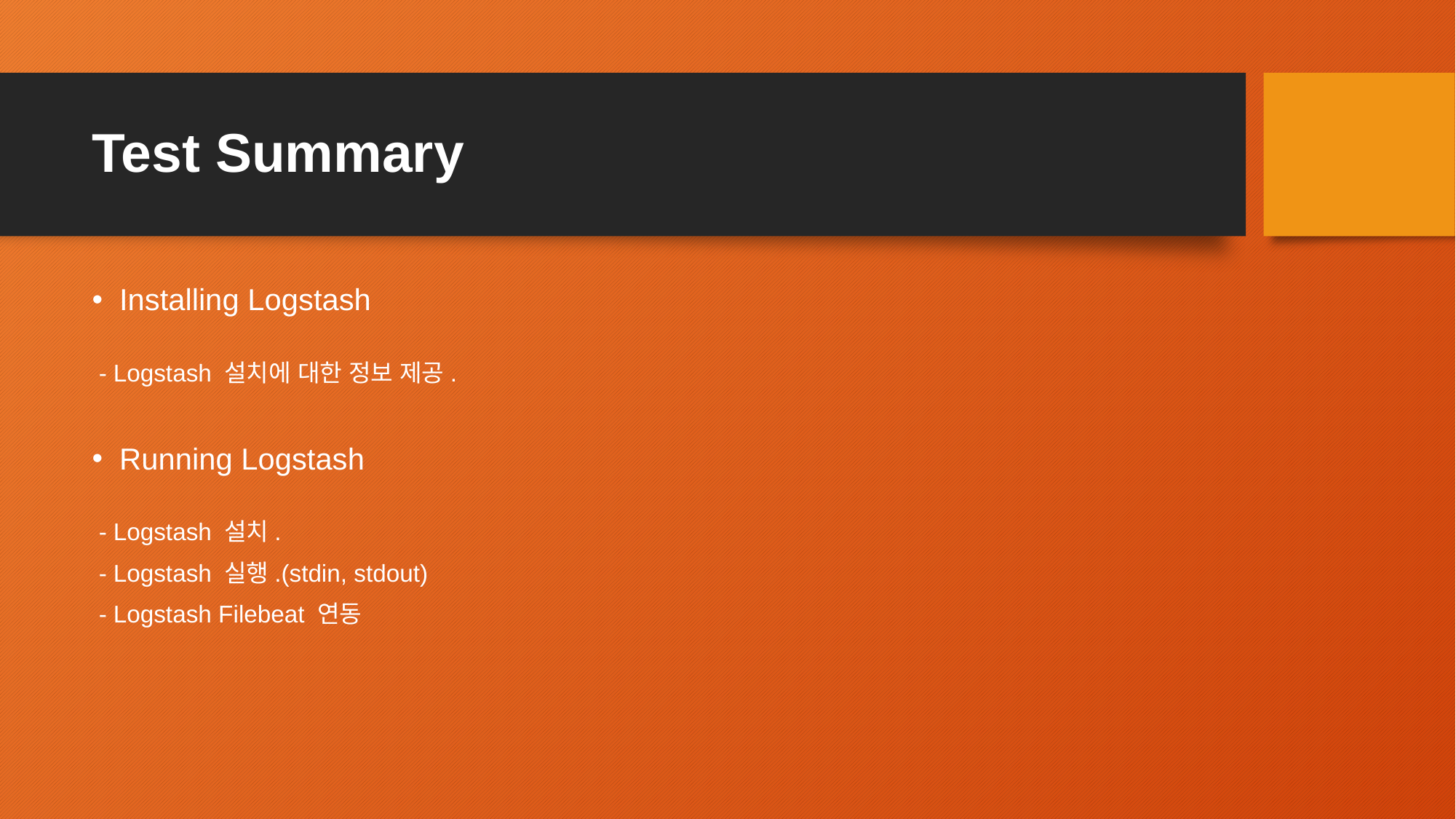

# Test Summary
Installing Logstash

 - Logstash 설치에 대한 정보 제공.

Running Logstash

 - Logstash 설치.
 - Logstash 실행.(stdin, stdout)
 - Logstash Filebeat 연동